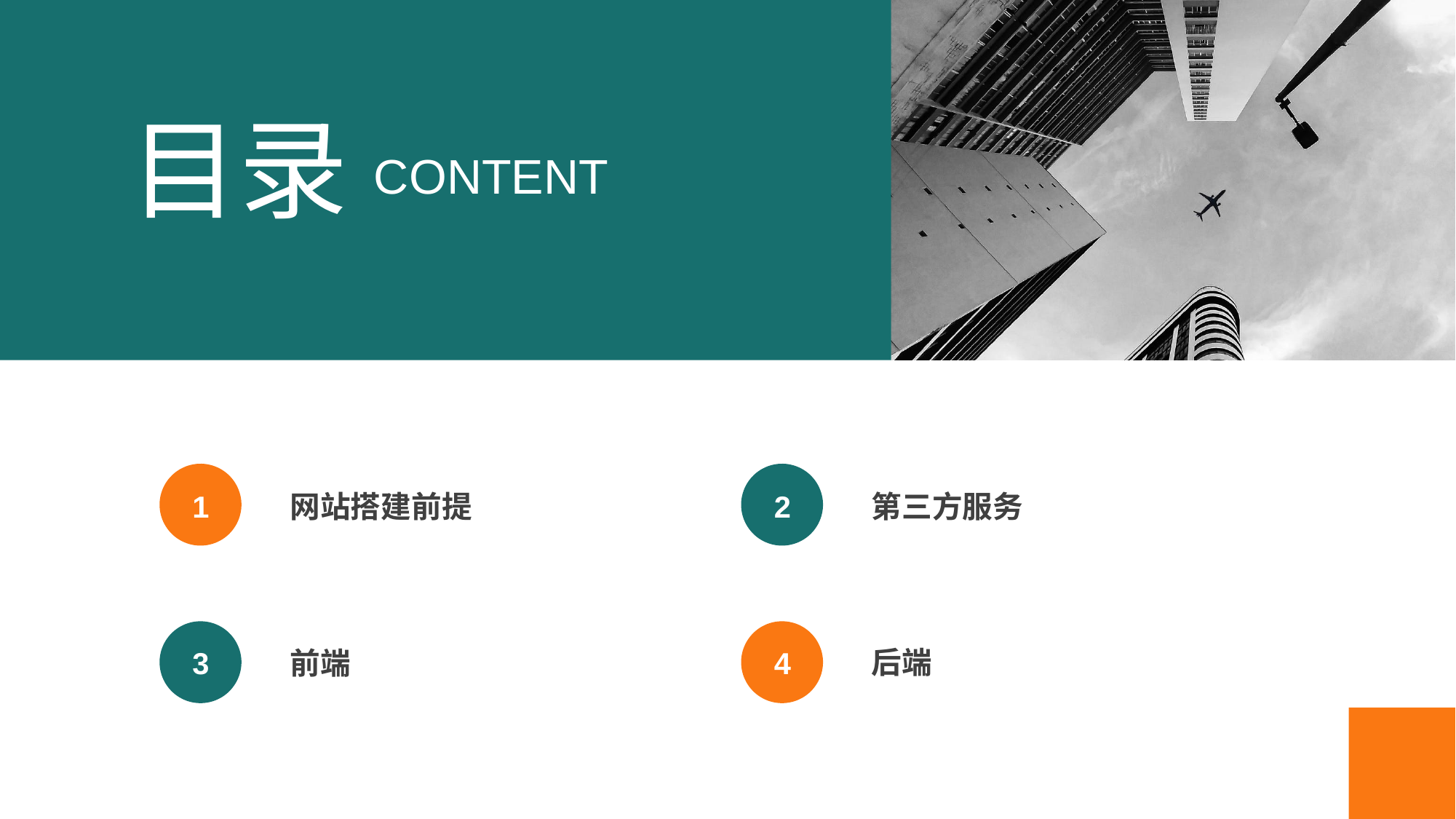

目录
CONTENT

1
2
第三方服务

网站搭建前提

后端
3
4
前端